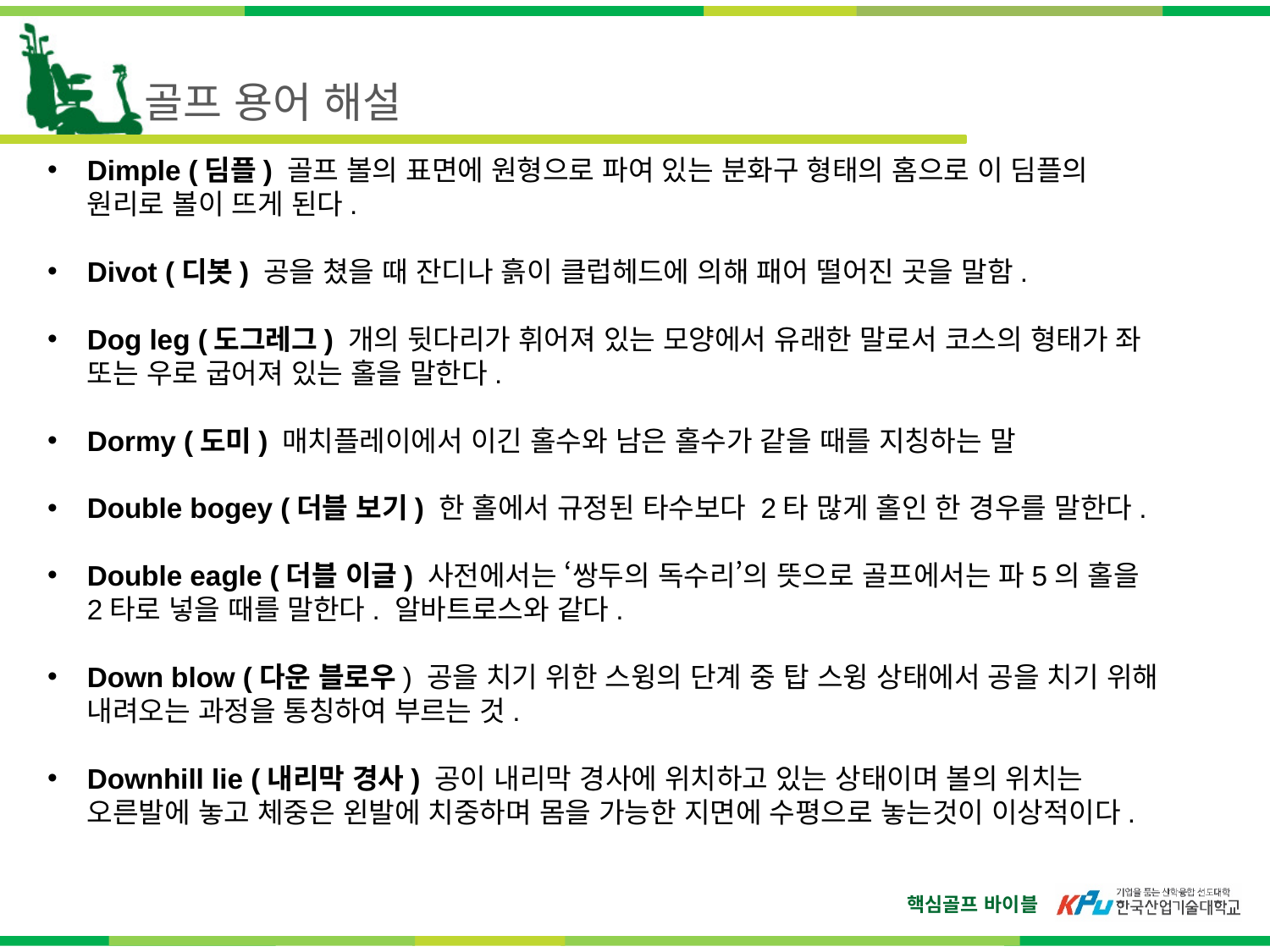

골프 용어 해설

Dimple (딤플) 골프 볼의 표면에 원형으로 파여 있는 분화구 형태의 홈으로 이 딤플의 원리로 볼이 뜨게 된다.

Divot (디봇) 공을 쳤을 때 잔디나 흙이 클럽헤드에 의해 패어 떨어진 곳을 말함.

Dog leg (도그레그) 개의 뒷다리가 휘어져 있는 모양에서 유래한 말로서 코스의 형태가 좌 또는 우로 굽어져 있는 홀을 말한다.

Dormy (도미) 매치플레이에서 이긴 홀수와 남은 홀수가 같을 때를 지칭하는 말

Double bogey (더블 보기) 한 홀에서 규정된 타수보다 2타 많게 홀인 한 경우를 말한다.

Double eagle (더블 이글) 사전에서는 ‘쌍두의 독수리’의 뜻으로 골프에서는 파5의 홀을 2타로 넣을 때를 말한다. 알바트로스와 같다.

Down blow (다운 블로우) 공을 치기 위한 스윙의 단계 중 탑 스윙 상태에서 공을 치기 위해 내려오는 과정을 통칭하여 부르는 것.

Downhill lie (내리막 경사) 공이 내리막 경사에 위치하고 있는 상태이며 볼의 위치는 오른발에 놓고 체중은 왼발에 치중하며 몸을 가능한 지면에 수평으로 놓는것이 이상적이다.